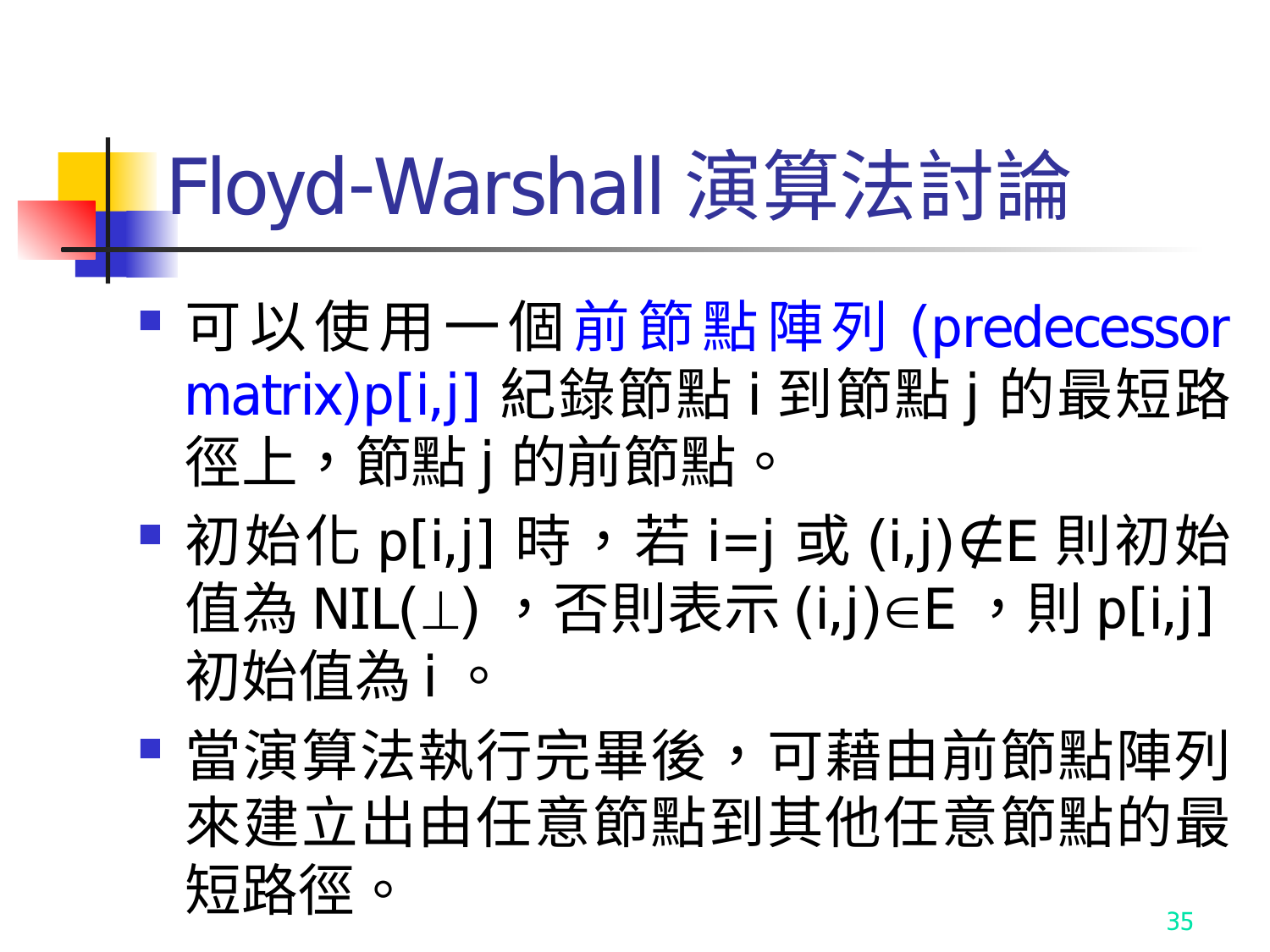

Floyd-Warshall演算法討論
#
可以使用一個前節點陣列(predecessor matrix)p[i,j]紀錄節點i到節點j的最短路徑上，節點j的前節點。
初始化p[i,j]時，若i=j或(i,j)∉E則初始值為NIL(⊥)，否則表示(i,j)∈E，則p[i,j]初始值為i。
當演算法執行完畢後，可藉由前節點陣列來建立出由任意節點到其他任意節點的最短路徑。
35